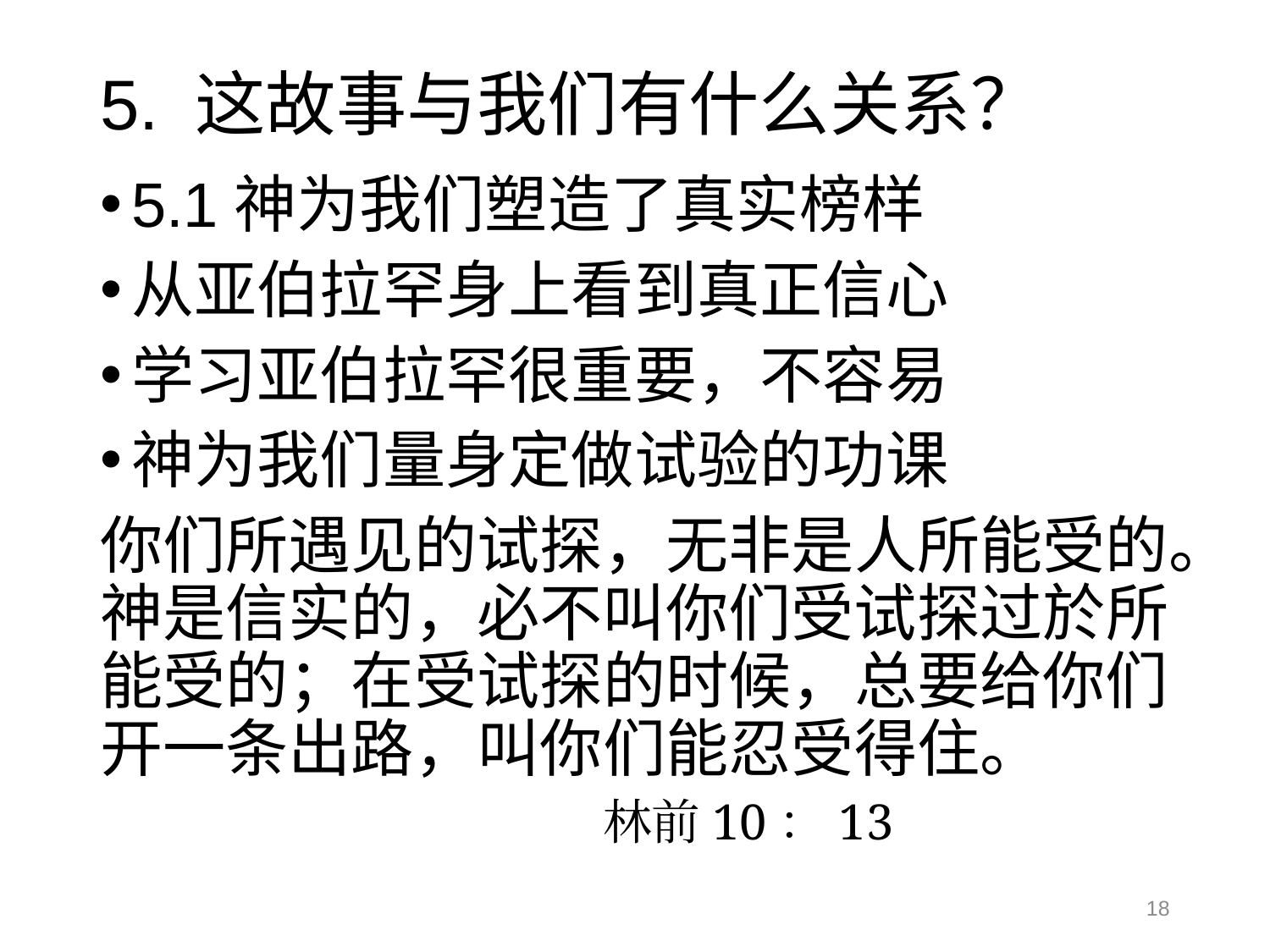

# 5. 这故事与我们有什么关系？
5.1神为我们塑造了真实榜样
从亚伯拉罕身上看到真正信心
学习亚伯拉罕很重要，不容易
神为我们量身定做试验的功课
你们所遇见的试探，无非是人所能受的。神是信实的，必不叫你们受试探过於所能受的；在受试探的时候，总要给你们开一条出路，叫你们能忍受得住。                                   						林前10：13

18